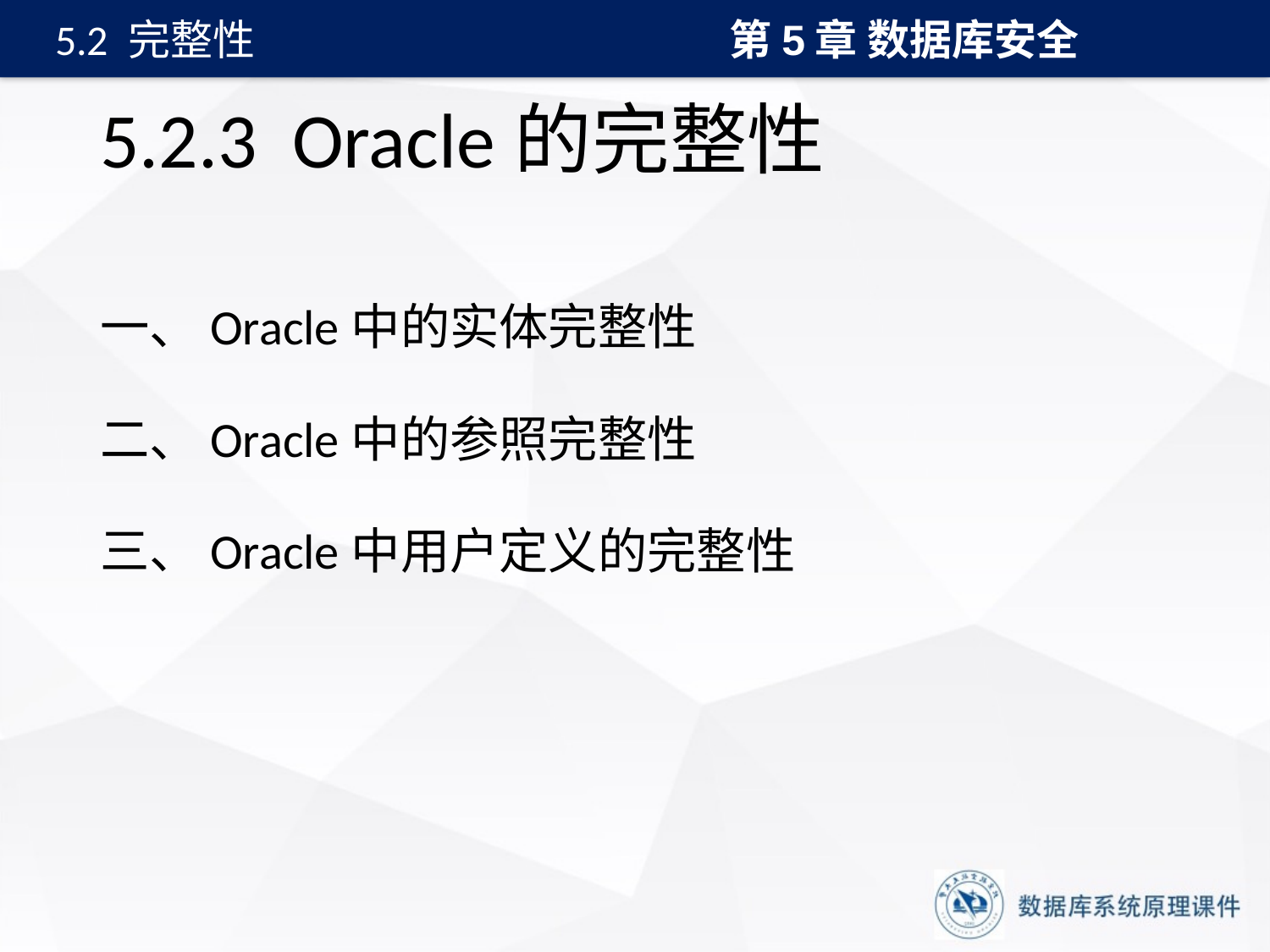

第5章 数据库安全
5.2 完整性
# 5.2.3  Oracle的完整性
一、Oracle中的实体完整性
二、Oracle中的参照完整性
三、Oracle中用户定义的完整性